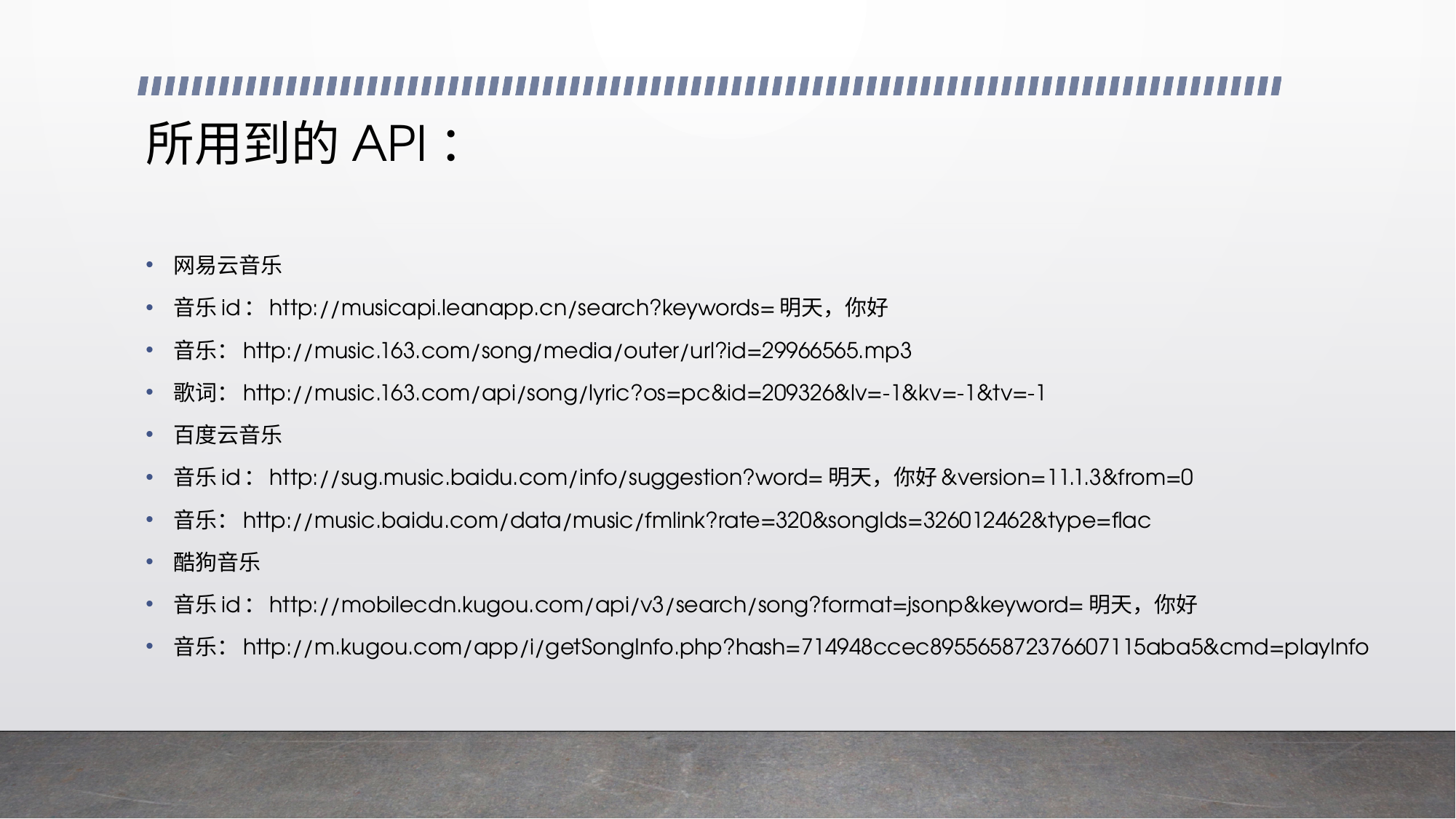

# 所用到的API：
网易云音乐
音乐id：http://musicapi.leanapp.cn/search?keywords=明天，你好
音乐：http://music.163.com/song/media/outer/url?id=29966565.mp3
歌词：http://music.163.com/api/song/lyric?os=pc&id=209326&lv=-1&kv=-1&tv=-1
百度云音乐
音乐id：http://sug.music.baidu.com/info/suggestion?word=明天，你好&version=11.1.3&from=0
音乐：http://music.baidu.com/data/music/fmlink?rate=320&songIds=326012462&type=flac
酷狗音乐
音乐id：http://mobilecdn.kugou.com/api/v3/search/song?format=jsonp&keyword=明天，你好
音乐：http://m.kugou.com/app/i/getSongInfo.php?hash=714948ccec895565872376607115aba5&cmd=playInfo